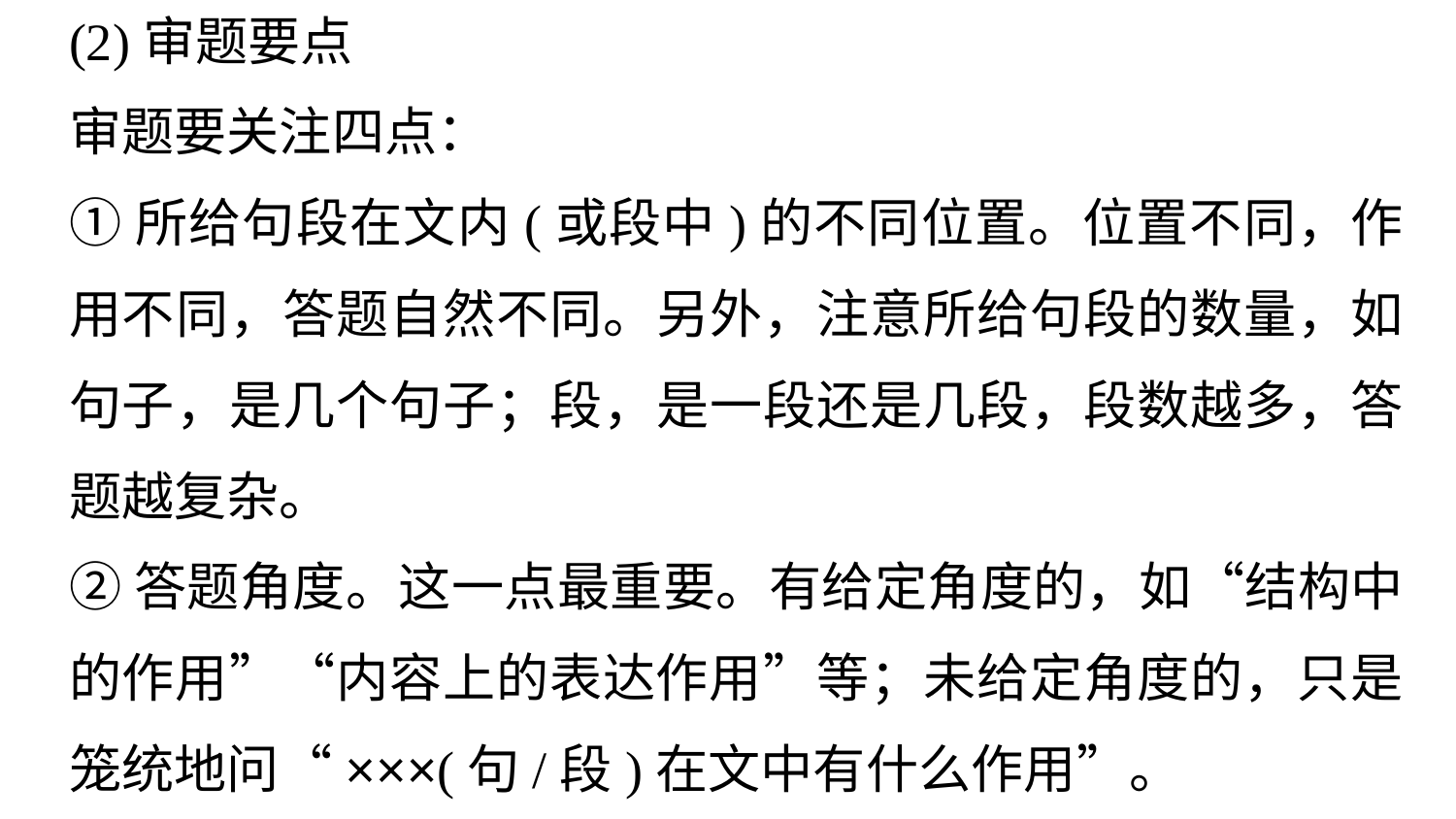

(2)审题要点
审题要关注四点：
①所给句段在文内(或段中)的不同位置。位置不同，作用不同，答题自然不同。另外，注意所给句段的数量，如句子，是几个句子；段，是一段还是几段，段数越多，答题越复杂。
②答题角度。这一点最重要。有给定角度的，如“结构中的作用”“内容上的表达作用”等；未给定角度的，只是笼统地问“×××(句/段)在文中有什么作用”。